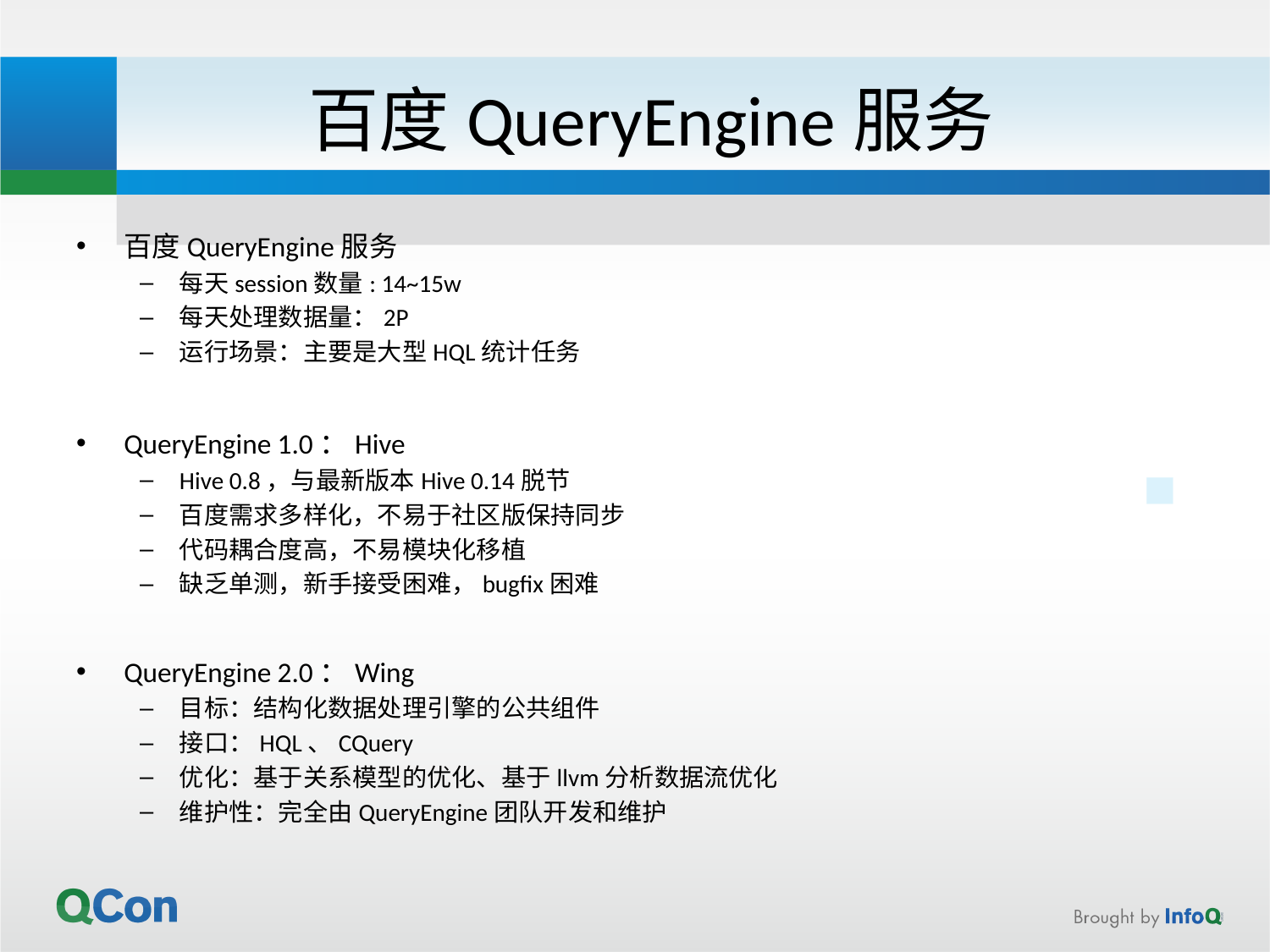

# 百度QueryEngine服务
百度QueryEngine服务
每天session数量: 14~15w
每天处理数据量：2P
运行场景：主要是大型HQL统计任务

QueryEngine 1.0：Hive
Hive 0.8，与最新版本Hive 0.14脱节
百度需求多样化，不易于社区版保持同步
代码耦合度高，不易模块化移植
缺乏单测，新手接受困难，bugfix困难

QueryEngine 2.0：Wing
目标：结构化数据处理引擎的公共组件
接口：HQL、CQuery
优化：基于关系模型的优化、基于llvm分析数据流优化
维护性：完全由QueryEngine团队开发和维护